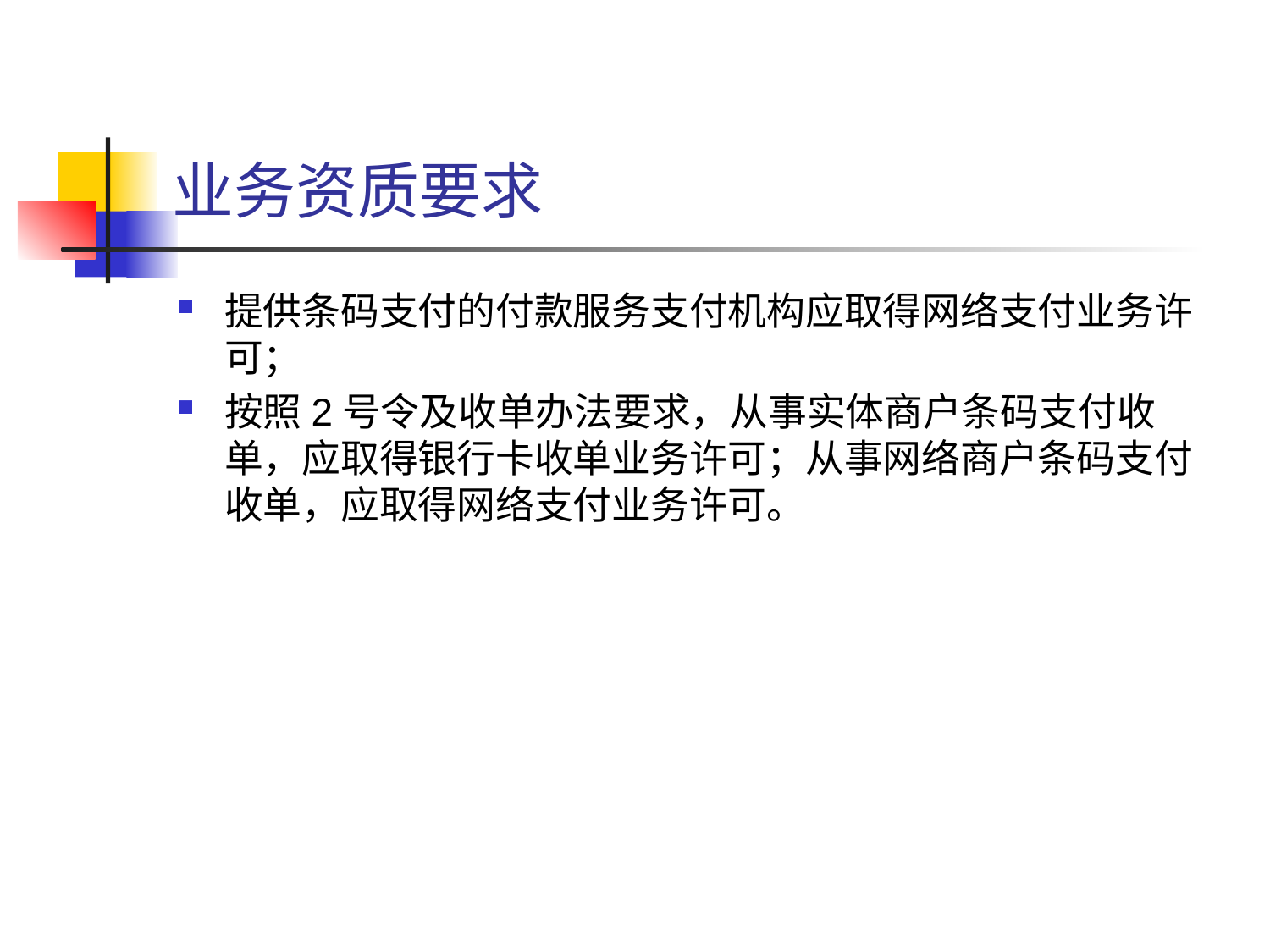

# 业务资质要求
提供条码支付的付款服务支付机构应取得网络支付业务许可；
按照2号令及收单办法要求，从事实体商户条码支付收单，应取得银行卡收单业务许可；从事网络商户条码支付收单，应取得网络支付业务许可。